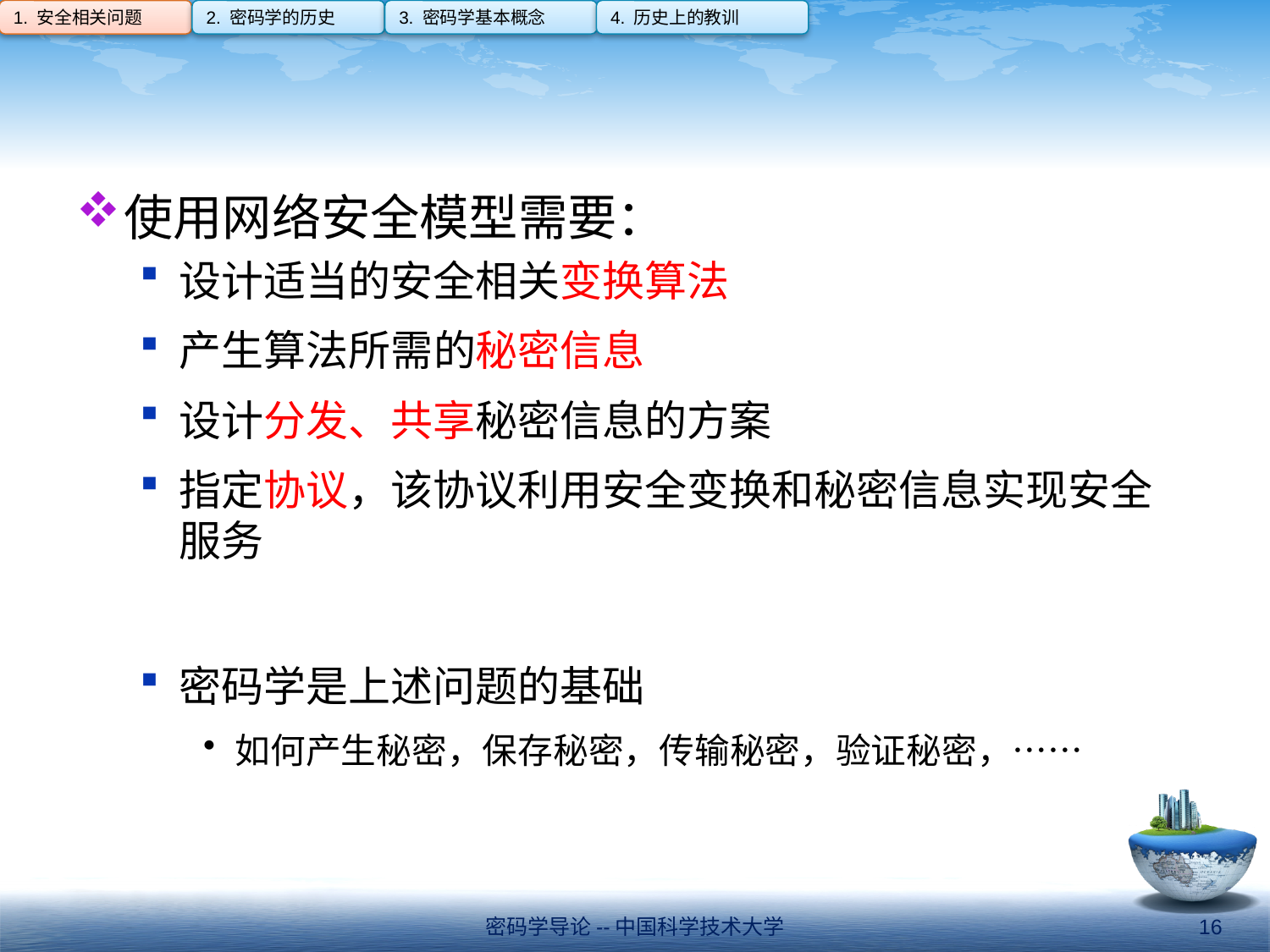

1. 安全相关问题
2. 密码学的历史
3. 密码学基本概念
4. 历史上的教训
#
使用网络安全模型需要：
设计适当的安全相关变换算法
产生算法所需的秘密信息
设计分发、共享秘密信息的方案
指定协议，该协议利用安全变换和秘密信息实现安全服务

密码学是上述问题的基础
如何产生秘密，保存秘密，传输秘密，验证秘密，……
密码学导论--中国科学技术大学
16